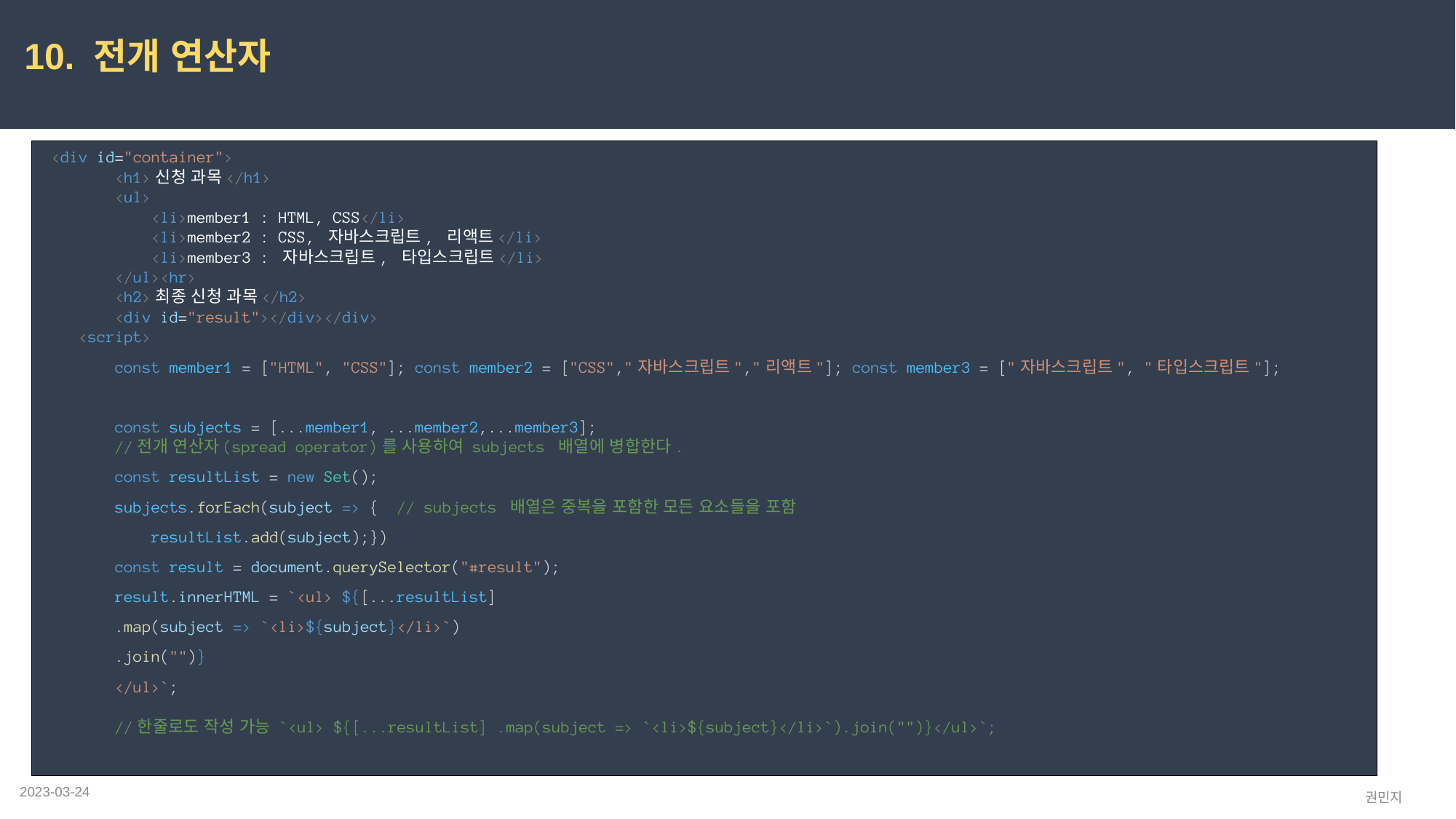

10. 전개 연산자
 <div id="container">
        <h1>신청 과목</h1>
        <ul>
            <li>member1 : HTML, CSS</li>
            <li>member2 : CSS, 자바스크립트, 리액트</li>
            <li>member3 : 자바스크립트, 타입스크립트</li>
        </ul><hr>
        <h2>최종 신청 과목</h2>
        <div id="result"></div></div>
    <script>
        const member1 = ["HTML", "CSS"]; const member2 = ["CSS","자바스크립트","리액트"]; const member3 = ["자바스크립트", "타입스크립트"];
        const subjects = [...member1, ...member2,...member3];
        //전개 연산자(spread operator)를 사용하여 subjects 배열에 병합한다.
        const resultList = new Set();
        subjects.forEach(subject => {  // subjects 배열은 중복을 포함한 모든 요소들을 포함
            resultList.add(subject);})
        const result = document.querySelector("#result");
        result.innerHTML = `<ul> ${[...resultList]
        .map(subject => `<li>${subject}</li>`)
        .join("")}
        </ul>`;
        //한줄로도 작성 가능 `<ul> ${[...resultList] .map(subject => `<li>${subject}</li>`).join("")}</ul>`;
2023-03-24
권민지